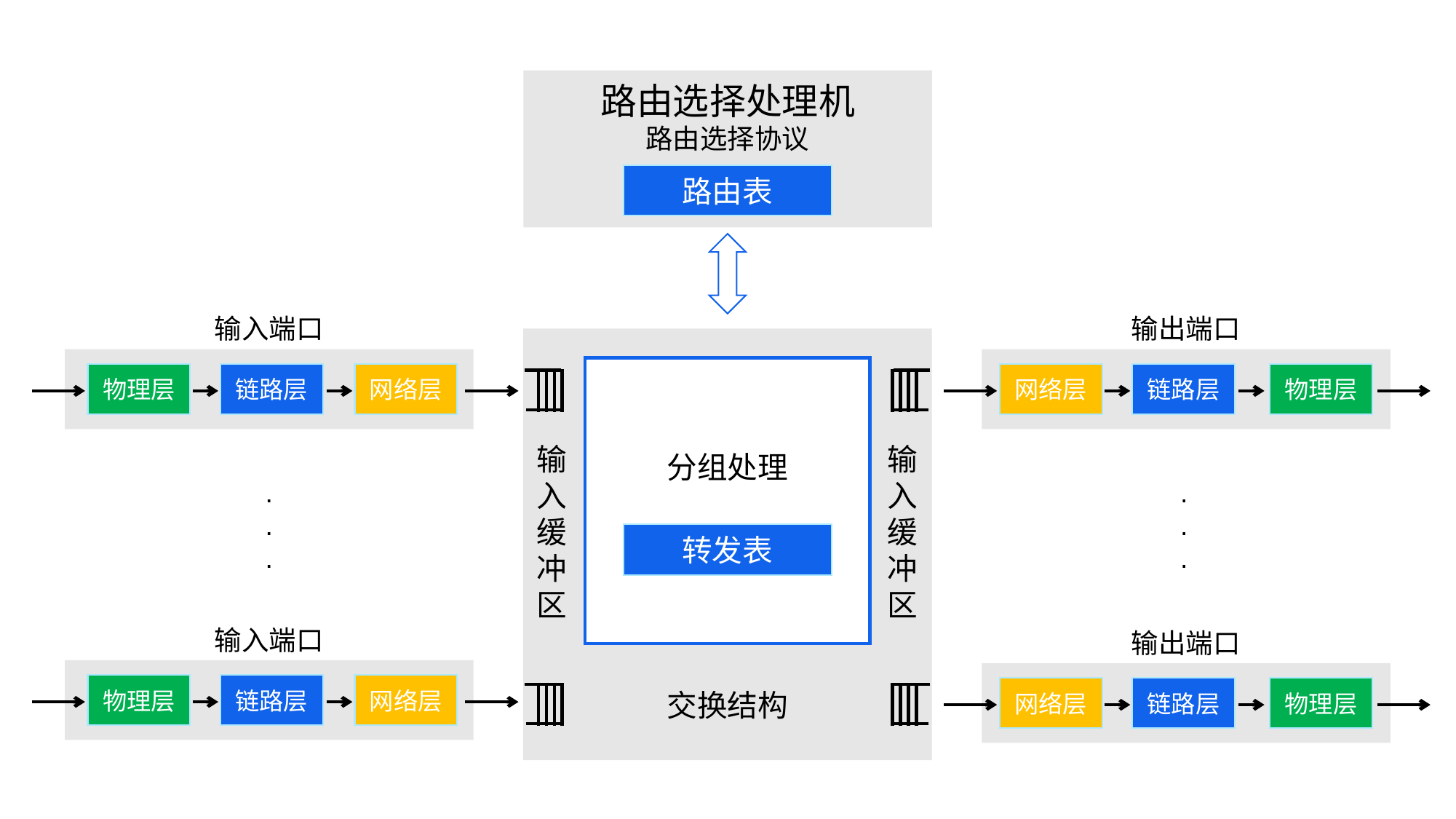

路由选择处理机
路由选择协议

路由表

输入端口
输出端口
分组处理

物理层
链路层
网络层
网络层
链路层
物理层
输入缓冲区
输入缓冲区
分组处理
.
.
.
.
.
.
转发表
输入端口
输出端口

物理层
链路层
网络层
网络层
链路层
物理层
交换结构